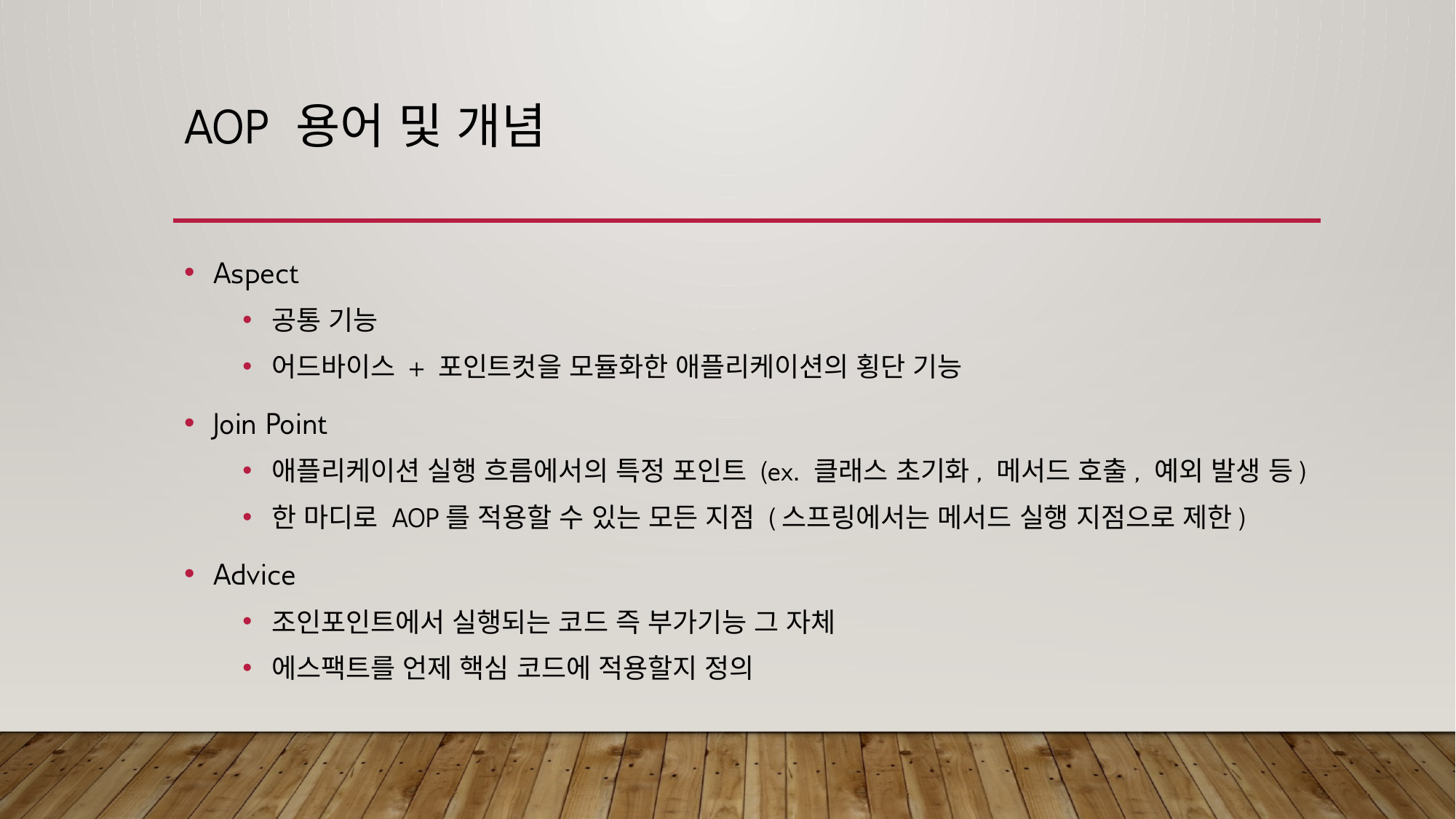

# AOP 용어 및 개념
Aspect
공통 기능
어드바이스 + 포인트컷을 모듈화한 애플리케이션의 횡단 기능
Join Point
애플리케이션 실행 흐름에서의 특정 포인트 (ex. 클래스 초기화, 메서드 호출, 예외 발생 등)
한 마디로 AOP를 적용할 수 있는 모든 지점 (스프링에서는 메서드 실행 지점으로 제한)
Advice
조인포인트에서 실행되는 코드 즉 부가기능 그 자체
에스팩트를 언제 핵심 코드에 적용할지 정의